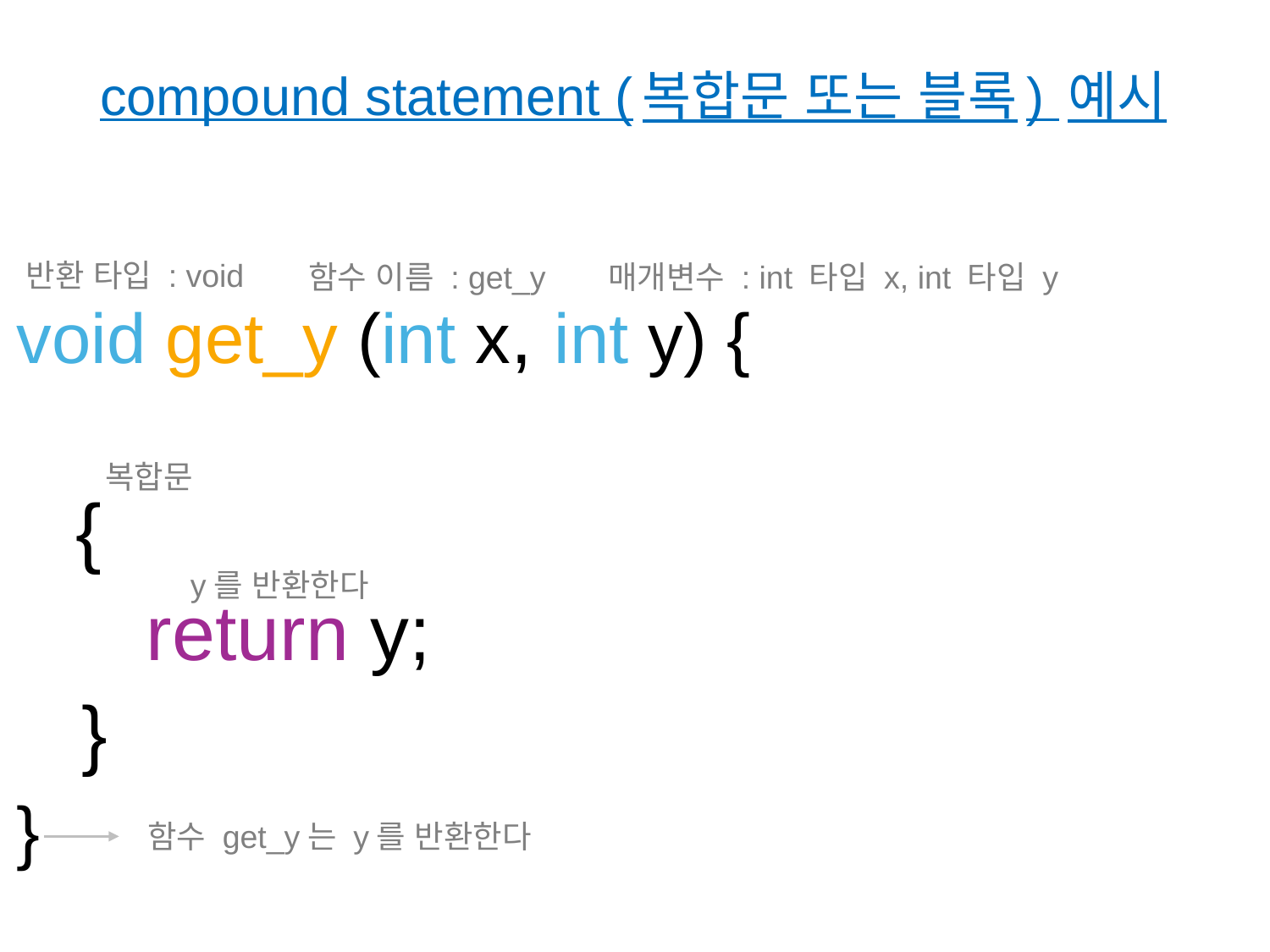

# compound statement (복합문 또는 블록) 예시
반환 타입 : void
함수 이름 : get_y
매개변수 : int 타입 x, int 타입 y
void get_y (int x, int y) {

   {
      return y;
   }
}
복합문
y를 반환한다
함수 get_y는 y를 반환한다